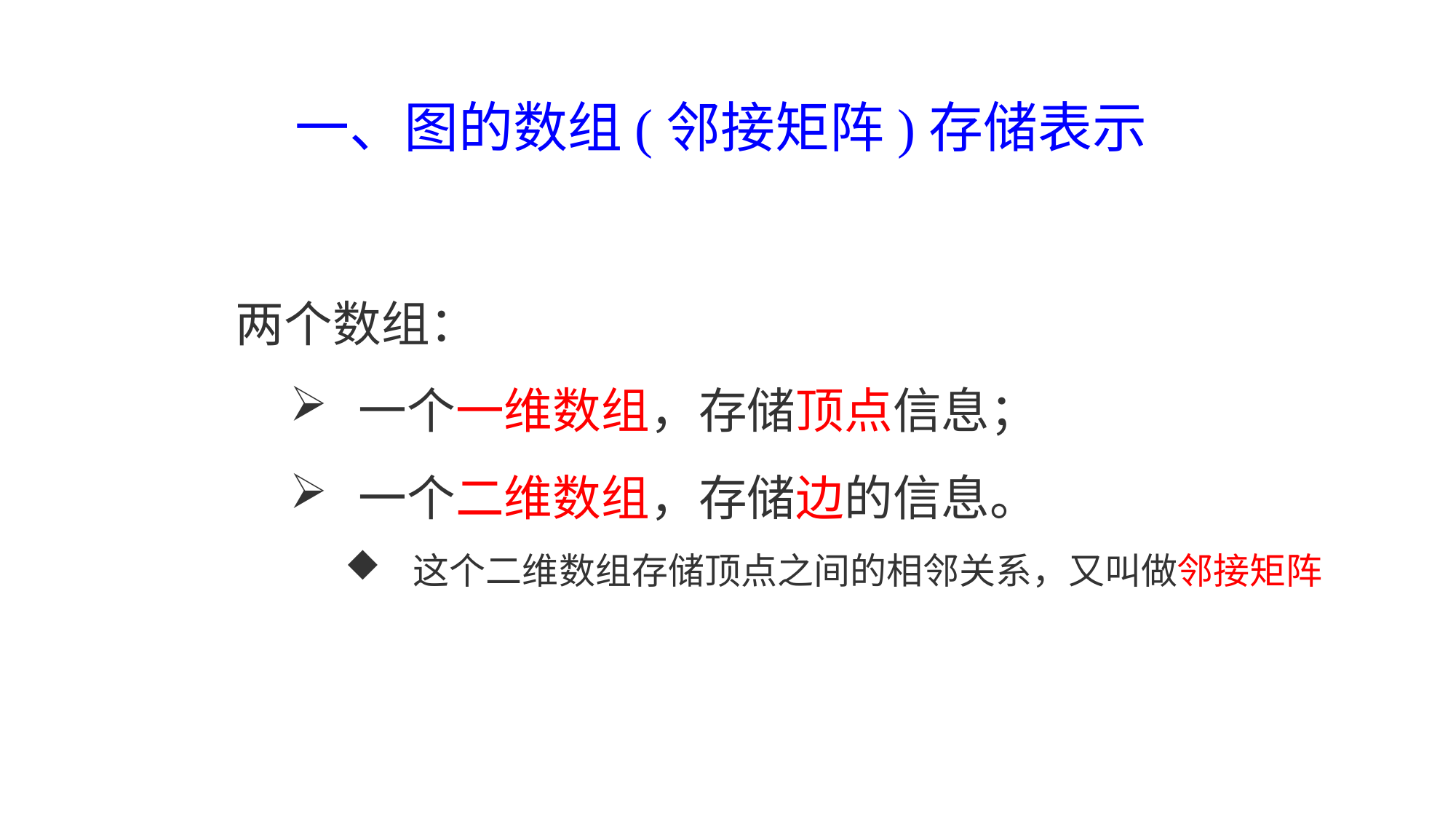

一、图的数组(邻接矩阵)存储表示
两个数组：
一个一维数组，存储顶点信息；
一个二维数组，存储边的信息。
这个二维数组存储顶点之间的相邻关系，又叫做邻接矩阵